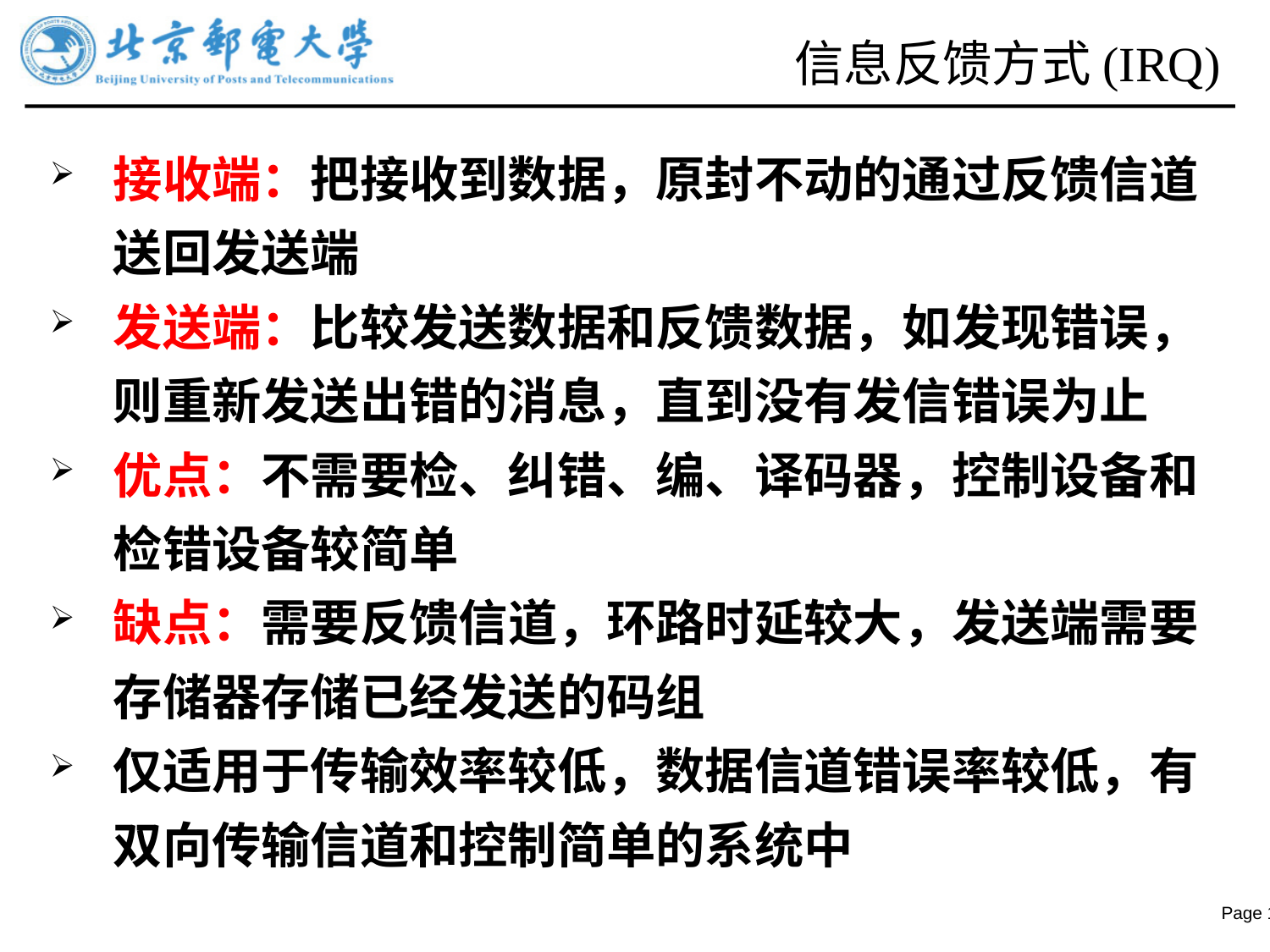

# 信息反馈方式(IRQ)
接收端：把接收到数据，原封不动的通过反馈信道送回发送端
发送端：比较发送数据和反馈数据，如发现错误，则重新发送出错的消息，直到没有发信错误为止
优点：不需要检、纠错、编、译码器，控制设备和检错设备较简单
缺点：需要反馈信道，环路时延较大，发送端需要存储器存储已经发送的码组
仅适用于传输效率较低，数据信道错误率较低，有双向传输信道和控制简单的系统中